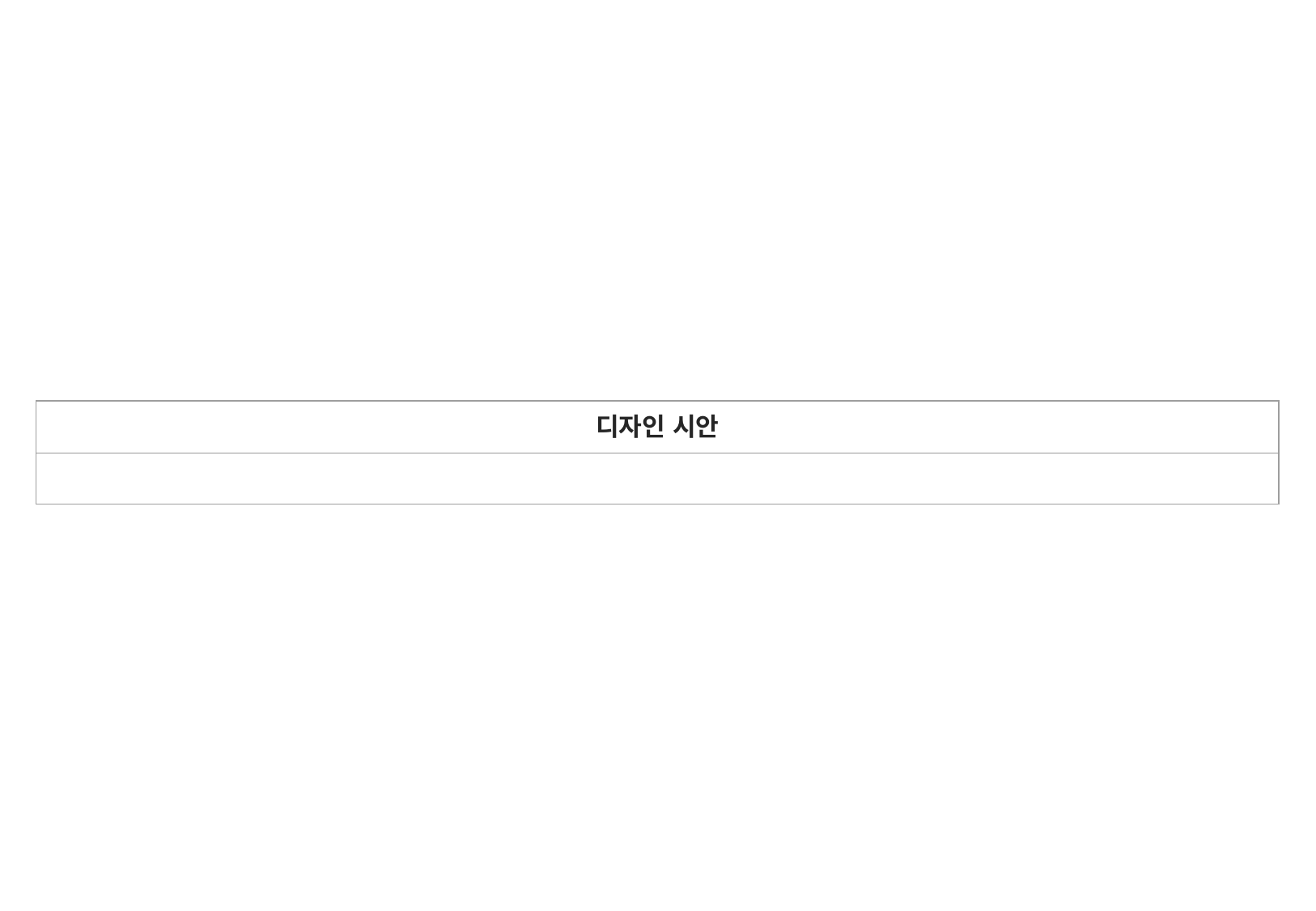

| 디자인 시안 |
| --- |
|  |